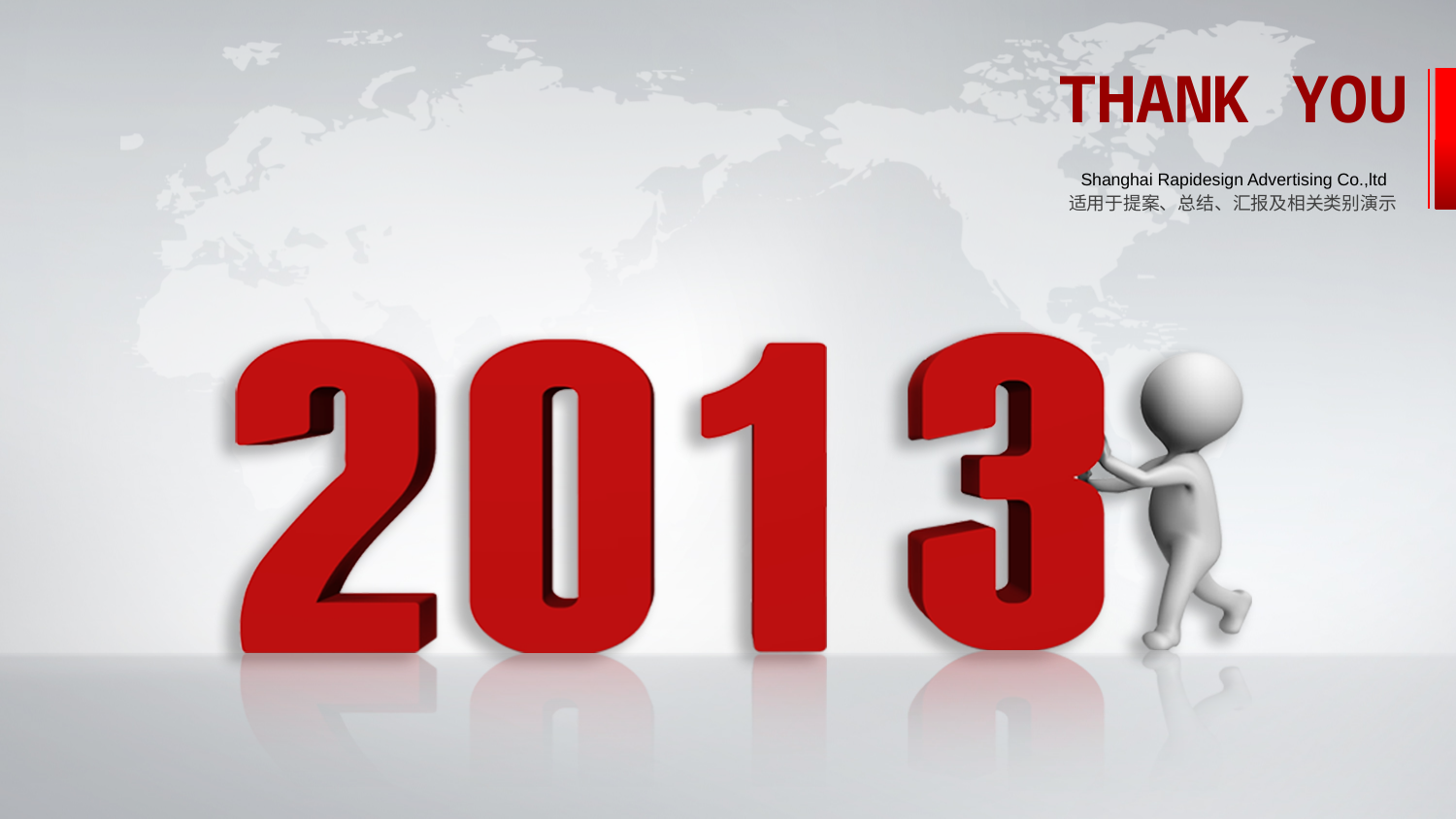

THANK YOU
Shanghai Rapidesign Advertising Co.,ltd
适用于提案、总结、汇报及相关类别演示